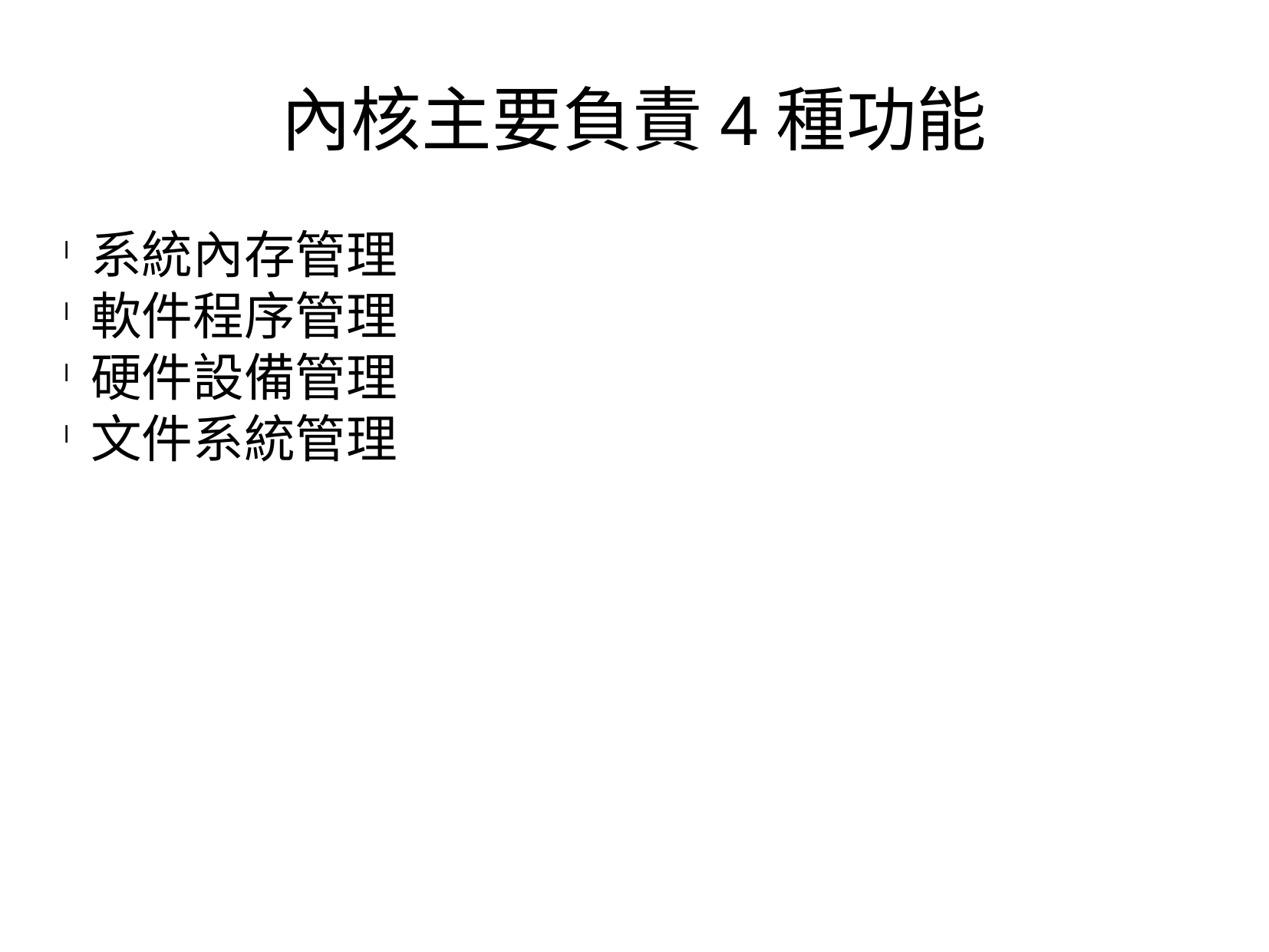

內核主要負責4種功能
系統內存管理
軟件程序管理
硬件設備管理
文件系統管理